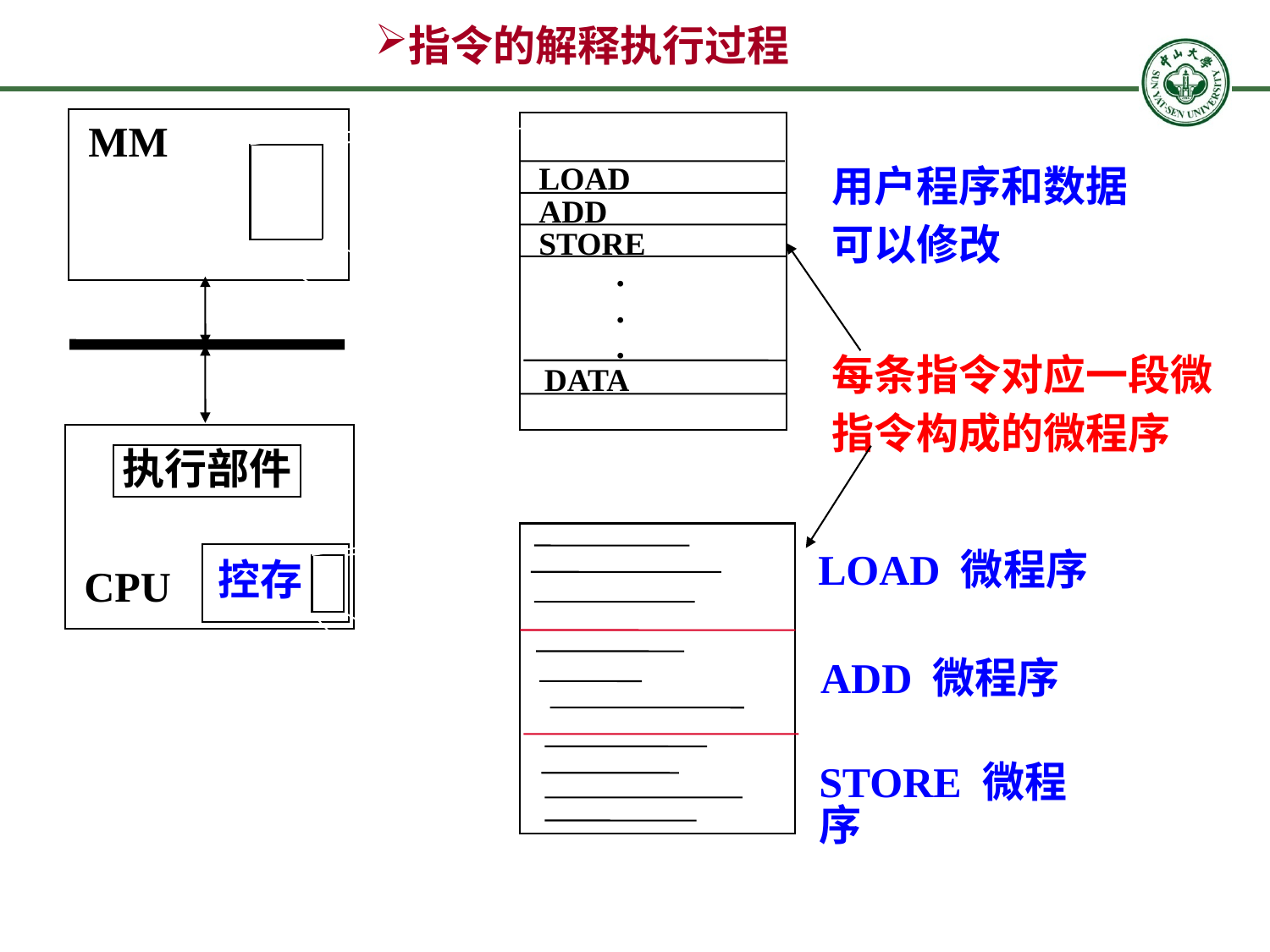

# 指令的解释执行过程

MM

用户程序和数据
可以修改
LOAD
ADD
STORE

.
.
.

每条指令对应一段微指令构成的微程序

DATA

执行部件

LOAD 微程序

控存
CPU

ADD 微程序

STORE 微程序